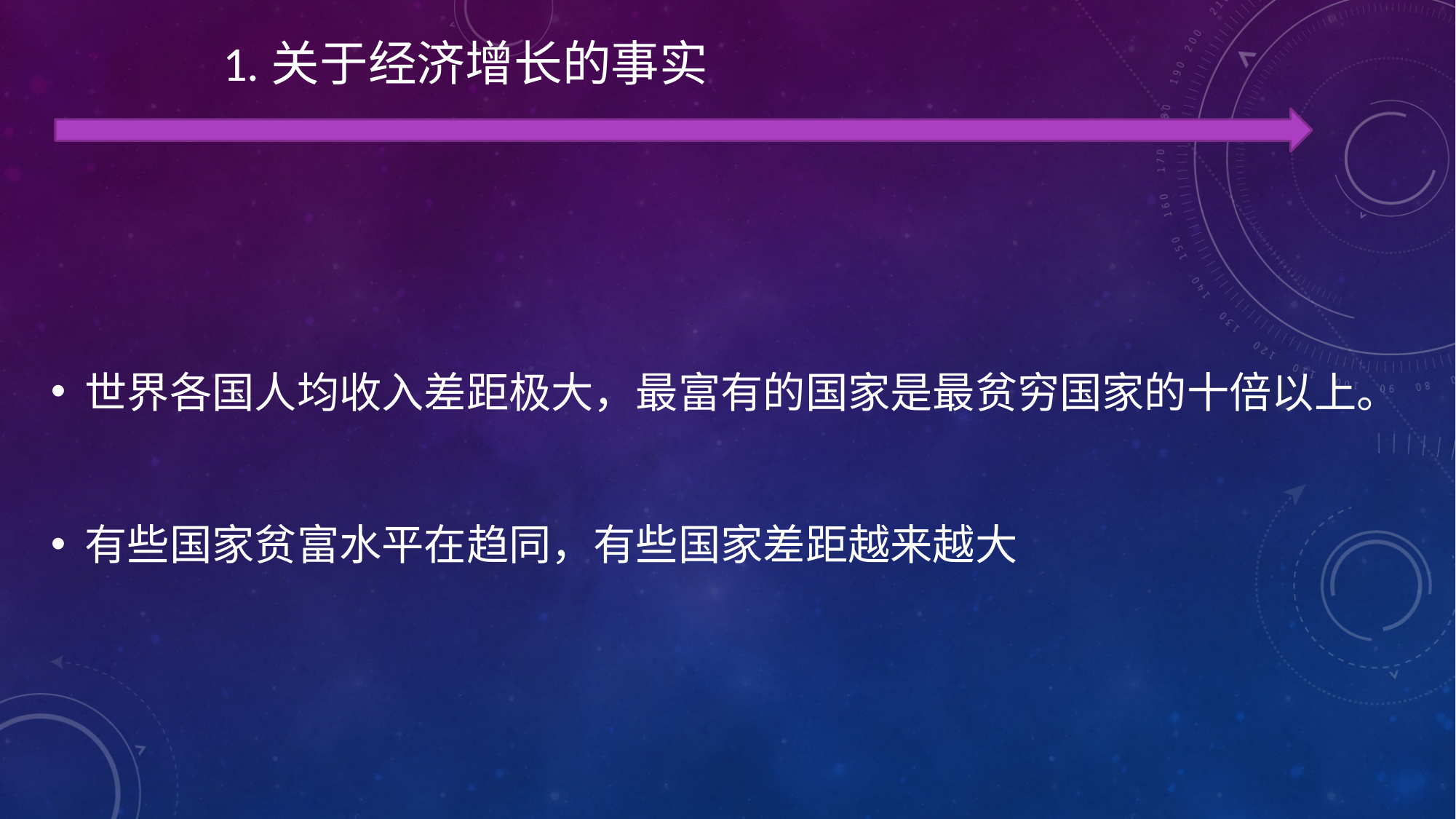

# 1.关于经济增长的事实
世界各国人均收入差距极大，最富有的国家是最贫穷国家的十倍以上。

有些国家贫富水平在趋同，有些国家差距越来越大